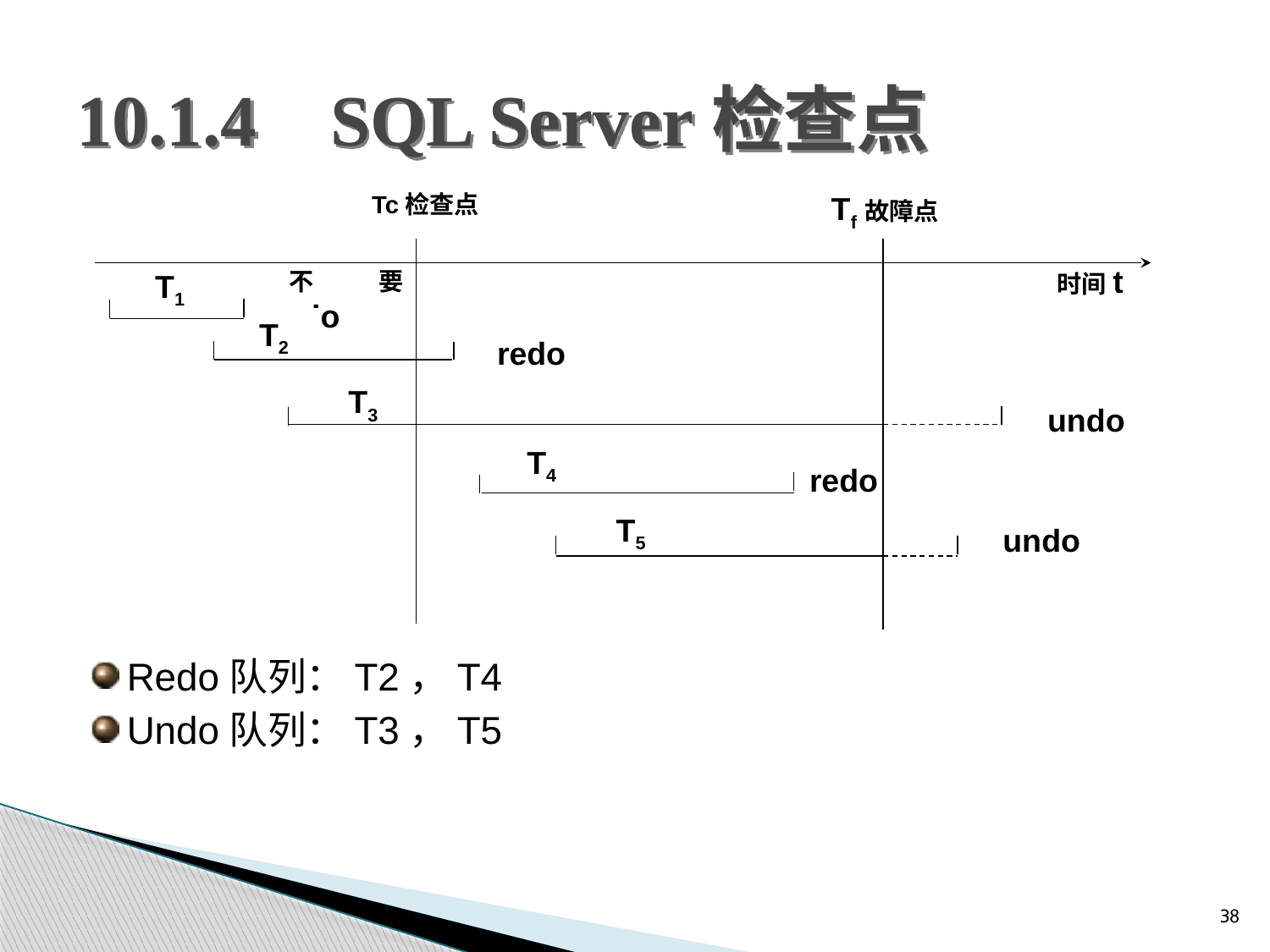

# 10.1.4	SQL Server检查点
Tc检查点
Tf故障点
时间t
T1
不要redo
T2
redo
T3
undo
T4
redo
T5
undo
Redo队列：T2，T4
Undo队列：T3，T5
38